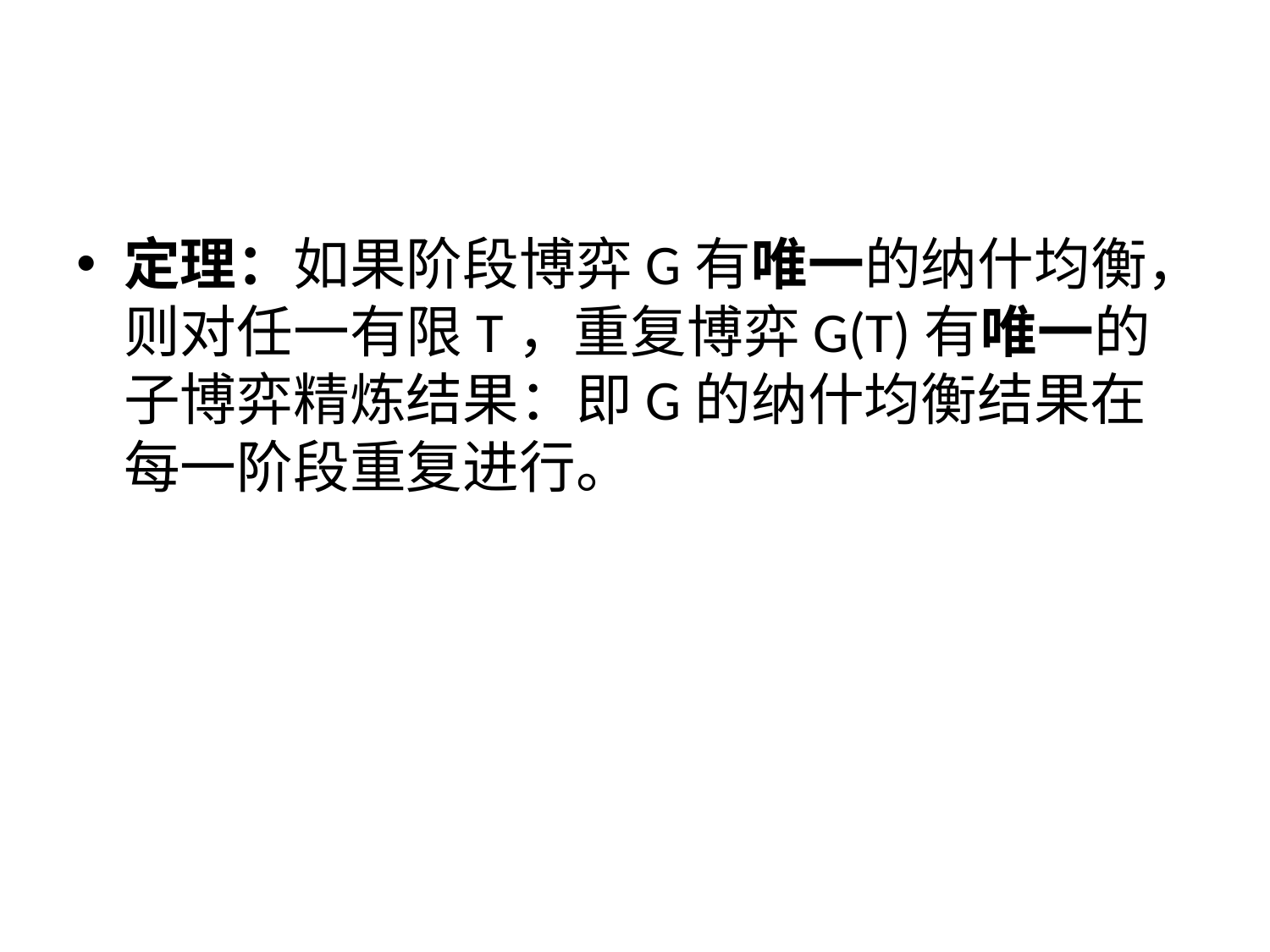

定理：如果阶段博弈G有唯一的纳什均衡，则对任一有限T，重复博弈G(T)有唯一的子博弈精炼结果：即G的纳什均衡结果在每一阶段重复进行。